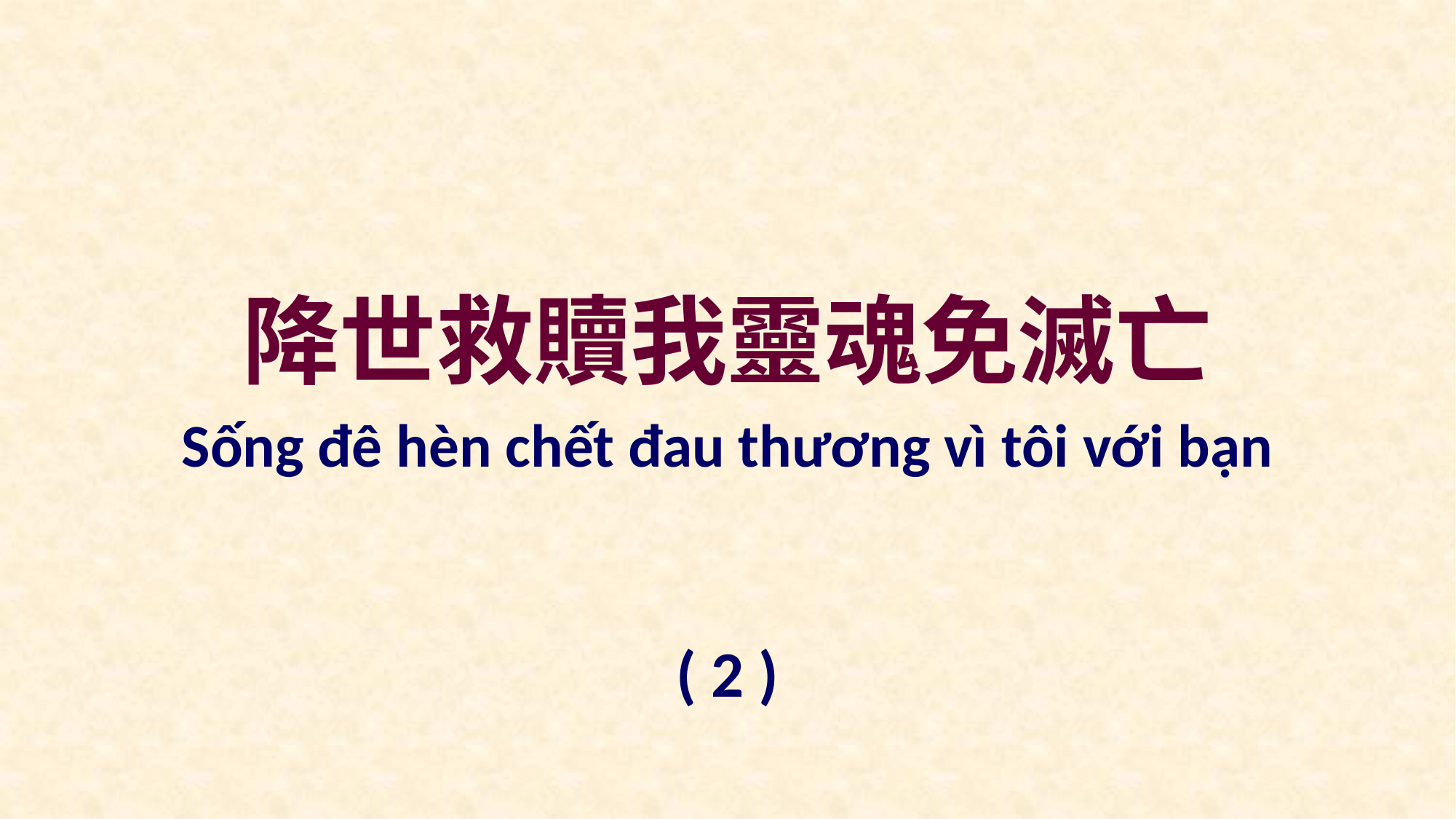

降世救贖我靈魂免滅亡
Sống đê hèn chết đau thương vì tôi với bạn
( 2 )